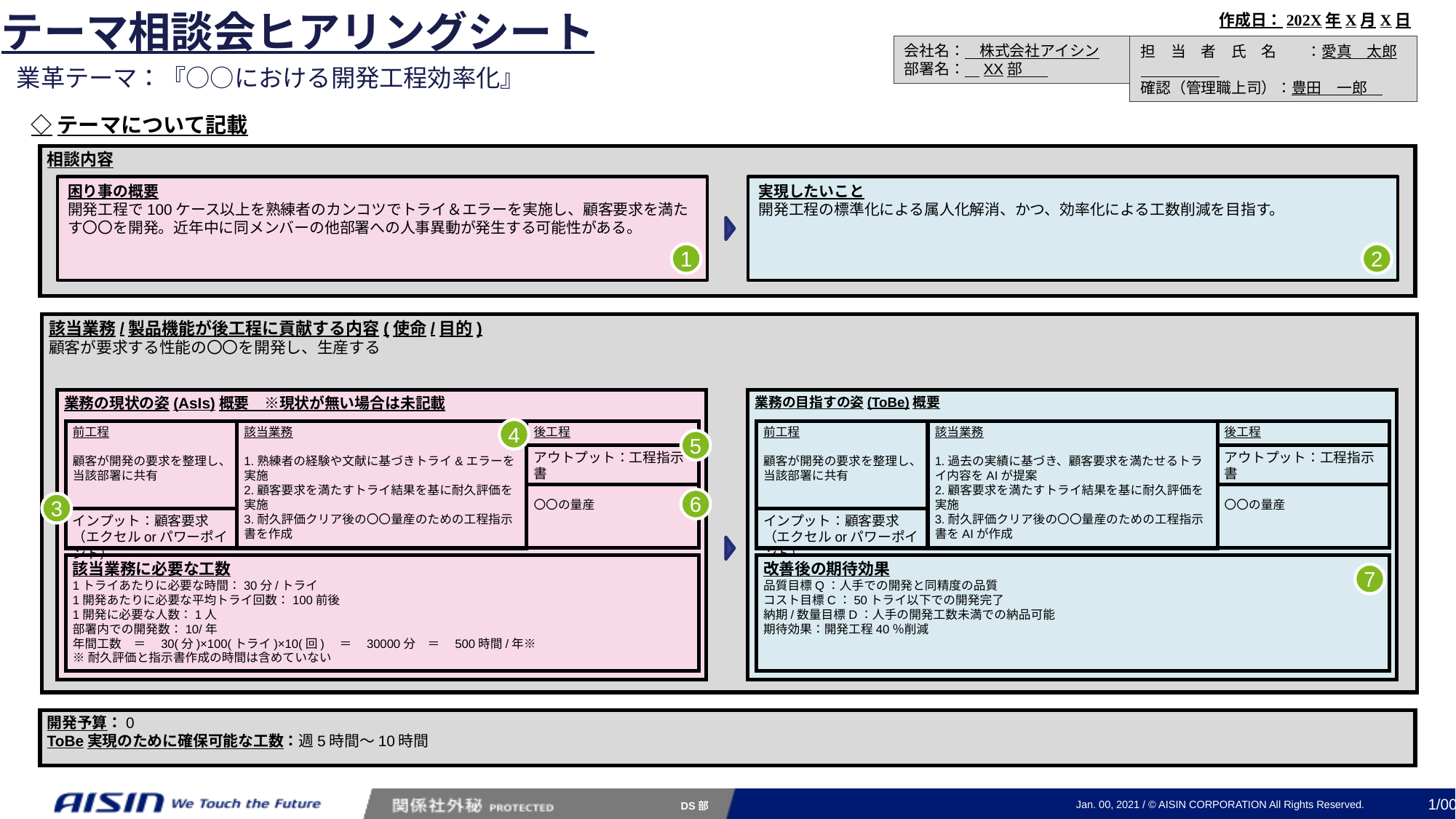

記入例
テーマ相談会ヒアリングシート
| No. | 補足説明 |
| --- | --- |
| ❶ | 業務の困り事、何が問題なのかを分かりやすく記入して下さい |
| ❷ | どういう「状態」を実現したいかを記載してください ※手段は盛り込まない事 |
| ➌ | 前工程が該当業務に渡す、インプットとなる成果物やデータを記入して下さい |
| ❹ | 該当業務の大まかな流れがわかるように概要を記述ください。 |
| ❺ | 該当業務が後工程に渡す、アウトプットとなる成果物やデータを記入して下さい |
| ❻ | 該当業務１回にかかる工数、頻度が分かるように記入して下さい |
| ❼ | 目指す姿を実現できた時の目標や定性的/定量的な効果目標があれば記入してください |
作成日：202X年X月X日
会社名：　株式会社アイシン
部署名：　XX部
担　当　者　氏　名　　：愛真　太郎
確認（管理職上司）：豊田　一郎
業革テーマ：『○○における開発工程効率化』
◇テーマについて記載
相談内容
困り事の概要
開発工程で100ケース以上を熟練者のカンコツでトライ＆エラーを実施し、顧客要求を満たす〇〇を開発。近年中に同メンバーの他部署への人事異動が発生する可能性がある。
実現したいこと
開発工程の標準化による属人化解消、かつ、効率化による工数削減を目指す。

1
2
該当業務/製品機能が後工程に貢献する内容(使命/目的)
顧客が要求する性能の〇〇を開発し、生産する

業務の現状の姿(AsIs)概要　※現状が無い場合は未記載

業務の目指すの姿(ToBe)概要
4
前工程

顧客が開発の要求を整理し、
当該部署に共有
該当業務

1.熟練者の経験や文献に基づきトライ&エラーを実施
2.顧客要求を満たすトライ結果を基に耐久評価を実施
3.耐久評価クリア後の〇〇量産のための工程指示書を作成
後工程

〇〇の量産
前工程

顧客が開発の要求を整理し、
当該部署に共有

該当業務

1.過去の実績に基づき、顧客要求を満たせるトライ内容をAIが提案
2.顧客要求を満たすトライ結果を基に耐久評価を実施
3.耐久評価クリア後の〇〇量産のための工程指示書をAIが作成

後工程

〇〇の量産

5
アウトプット：工程指示書
アウトプット：工程指示書
6
3
インプット：顧客要求
（エクセルorパワーポイント）
インプット：顧客要求
（エクセルorパワーポイント）

該当業務に必要な工数
1トライあたりに必要な時間：30分/トライ
1開発あたりに必要な平均トライ回数：100前後
1開発に必要な人数：1人
部署内での開発数：10/年
年間工数　＝　30(分)×100(トライ)×10(回)　＝　30000分　＝　500時間/年※
※耐久評価と指示書作成の時間は含めていない
改善後の期待効果
品質目標Q：人手での開発と同精度の品質
コスト目標C：50トライ以下での開発完了
納期/数量目標D：人手の開発工数未満での納品可能
期待効果：開発工程40％削減
7
開発予算：0
ToBe実現のために確保可能な工数：週5時間～10時間